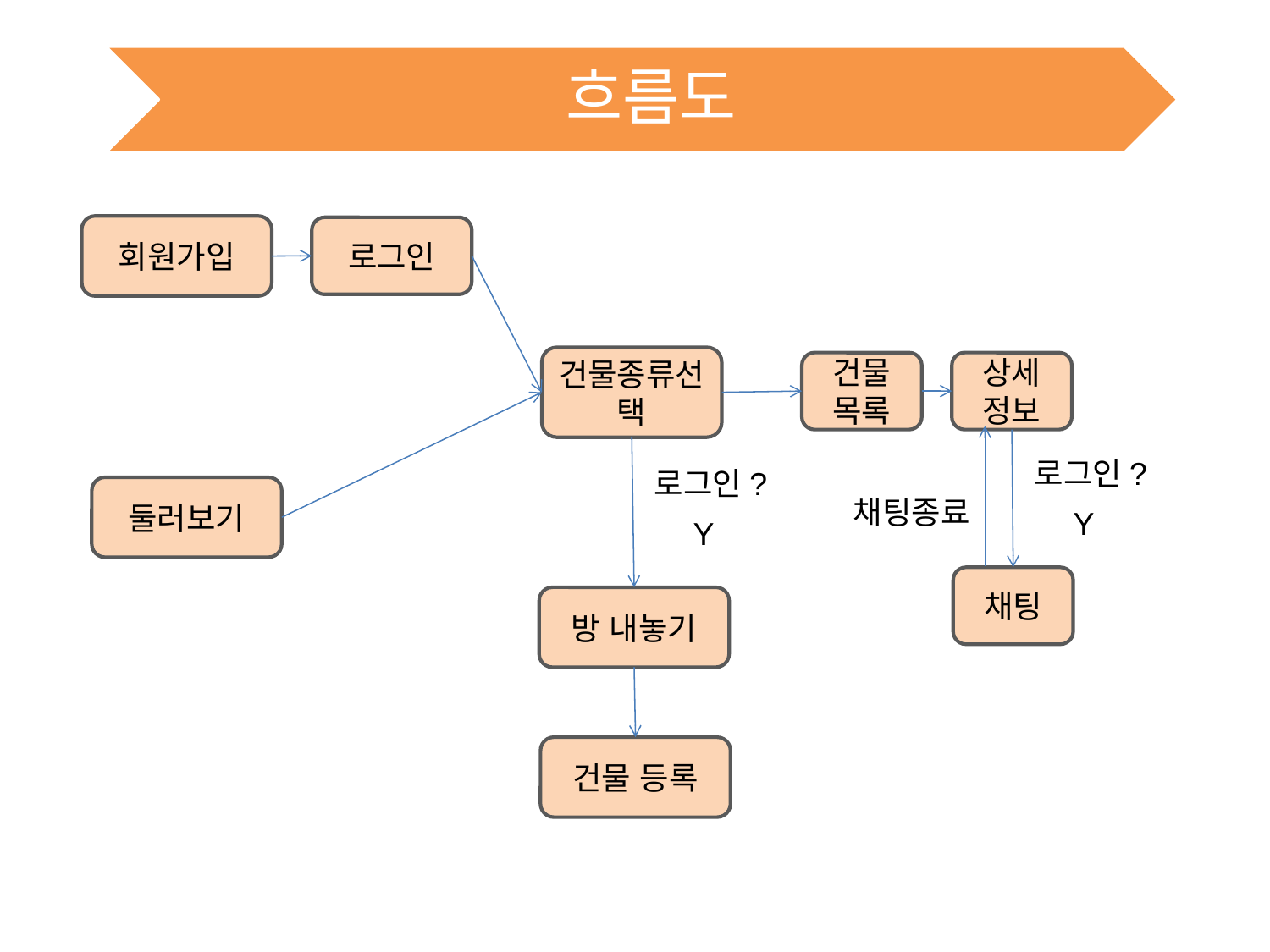

흐름도
회원가입
로그인
건물종류선택
건물 목록
상세 정보
로그인?
로그인?
둘러보기
채팅종료
Y
Y
채팅
방 내놓기
건물 등록